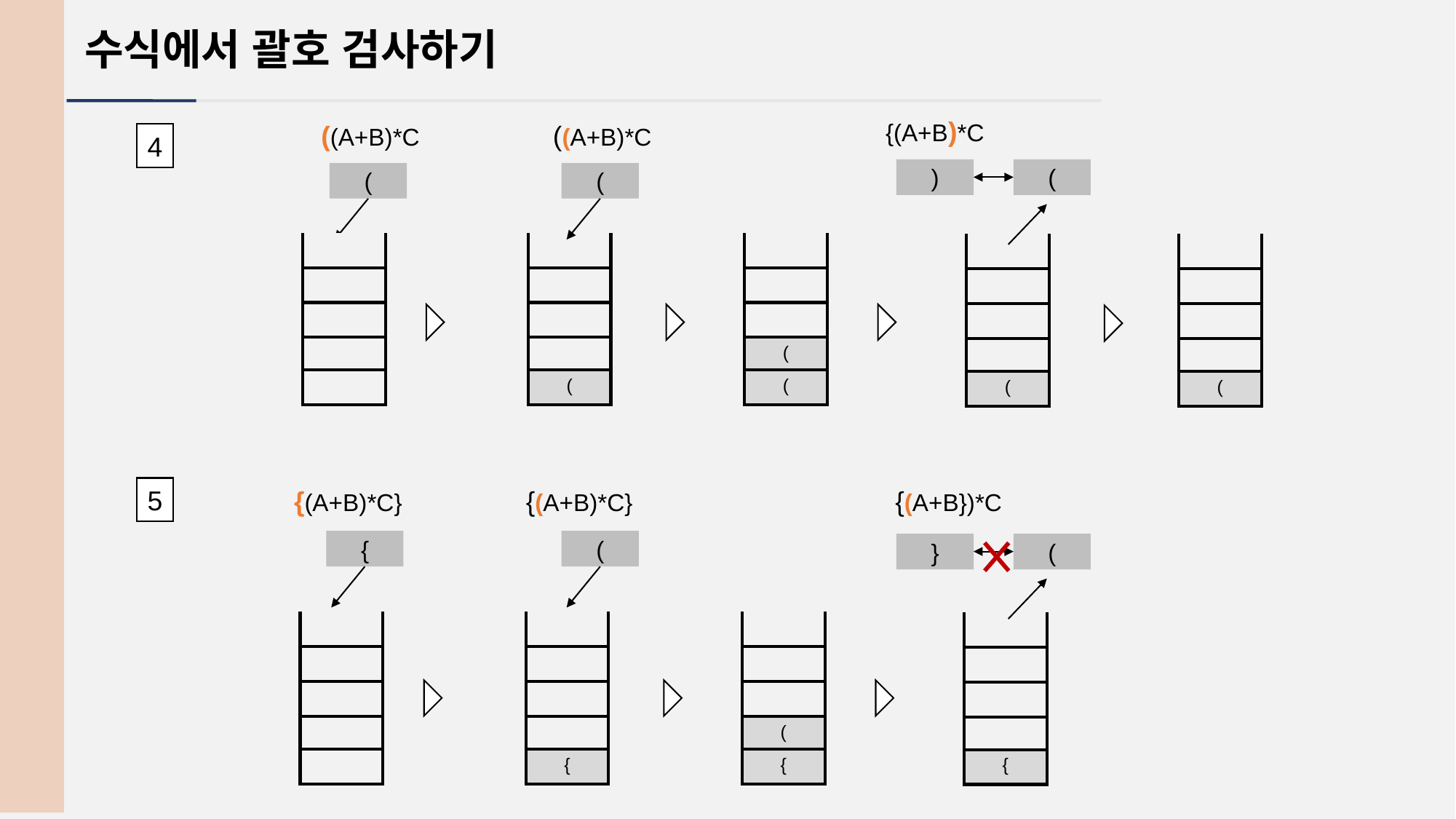

수식에서 괄호 검사하기

{(A+B)*C
((A+B)*C
((A+B)*C
4
)
(
(
(
|  |
| --- |
|  |
|  |
|  |
|  |
|  |
| --- |
|  |
|  |
|  |
| ( |
|  |
| --- |
|  |
|  |
| ( |
| ( |
|  |
| --- |
|  |
|  |
|  |
| ( |
|  |
| --- |
|  |
|  |
|  |
| ( |

5
{(A+B)*C}
{(A+B)*C}
{(A+B})*C

{
(
}
(
|  |
| --- |
|  |
|  |
| ( |
| { |
|  |
| --- |
|  |
|  |
|  |
|  |
|  |
| --- |
|  |
|  |
|  |
| { |
|  |
| --- |
|  |
|  |
|  |
| { |